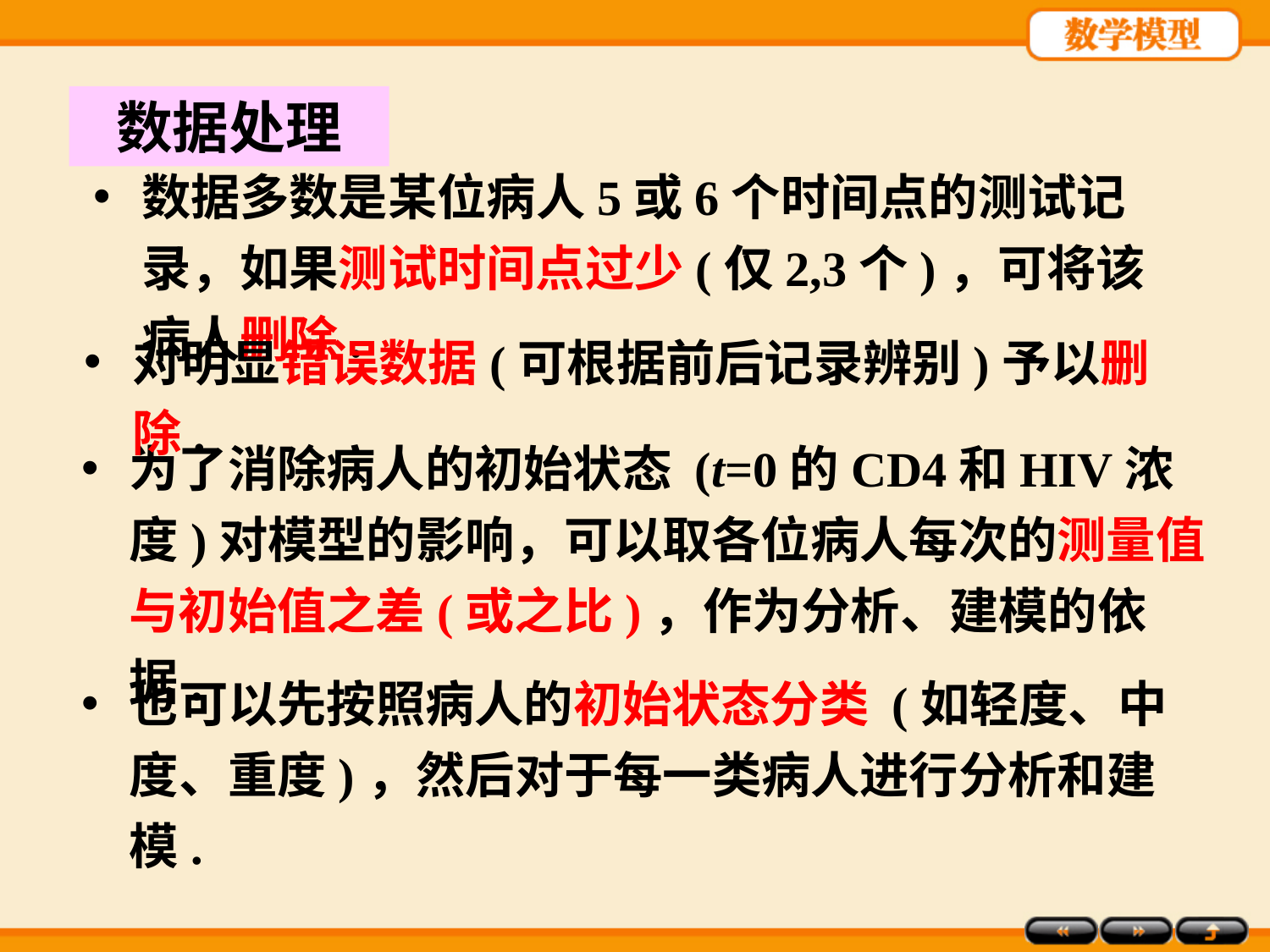

数据处理
数据多数是某位病人5或6个时间点的测试记录，如果测试时间点过少(仅2,3个)，可将该病人删除.
对明显错误数据(可根据前后记录辨别)予以删除.
为了消除病人的初始状态 (t=0的CD4和HIV浓度)对模型的影响，可以取各位病人每次的测量值与初始值之差(或之比)，作为分析、建模的依据.
也可以先按照病人的初始状态分类 (如轻度、中度、重度)，然后对于每一类病人进行分析和建模.